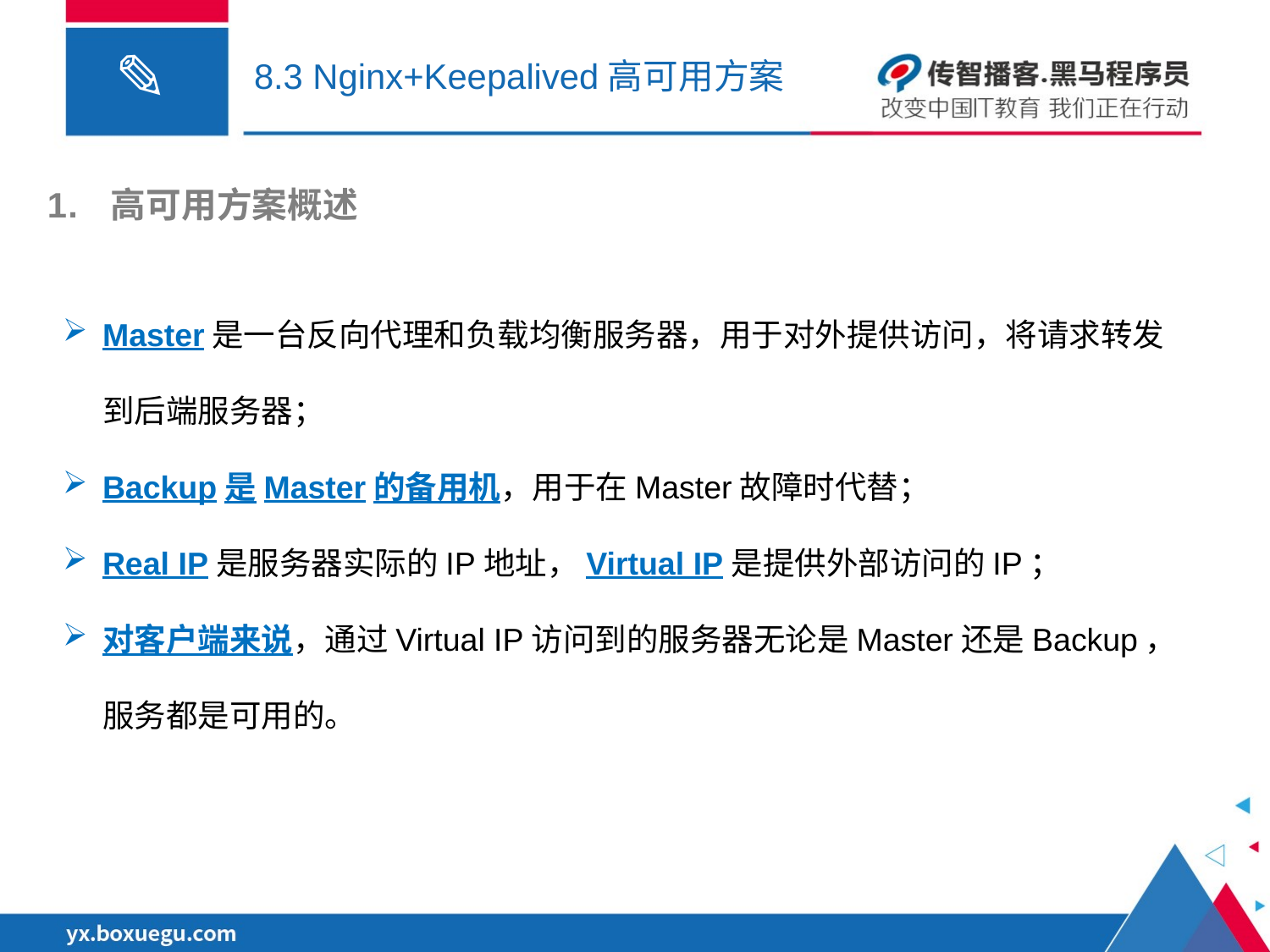

# 8.3 Nginx+Keepalived高可用方案
高可用方案概述
Master是一台反向代理和负载均衡服务器，用于对外提供访问，将请求转发到后端服务器；
Backup是Master的备用机，用于在Master故障时代替；
Real IP是服务器实际的IP地址，Virtual IP是提供外部访问的IP；
对客户端来说，通过Virtual IP访问到的服务器无论是Master还是Backup，服务都是可用的。